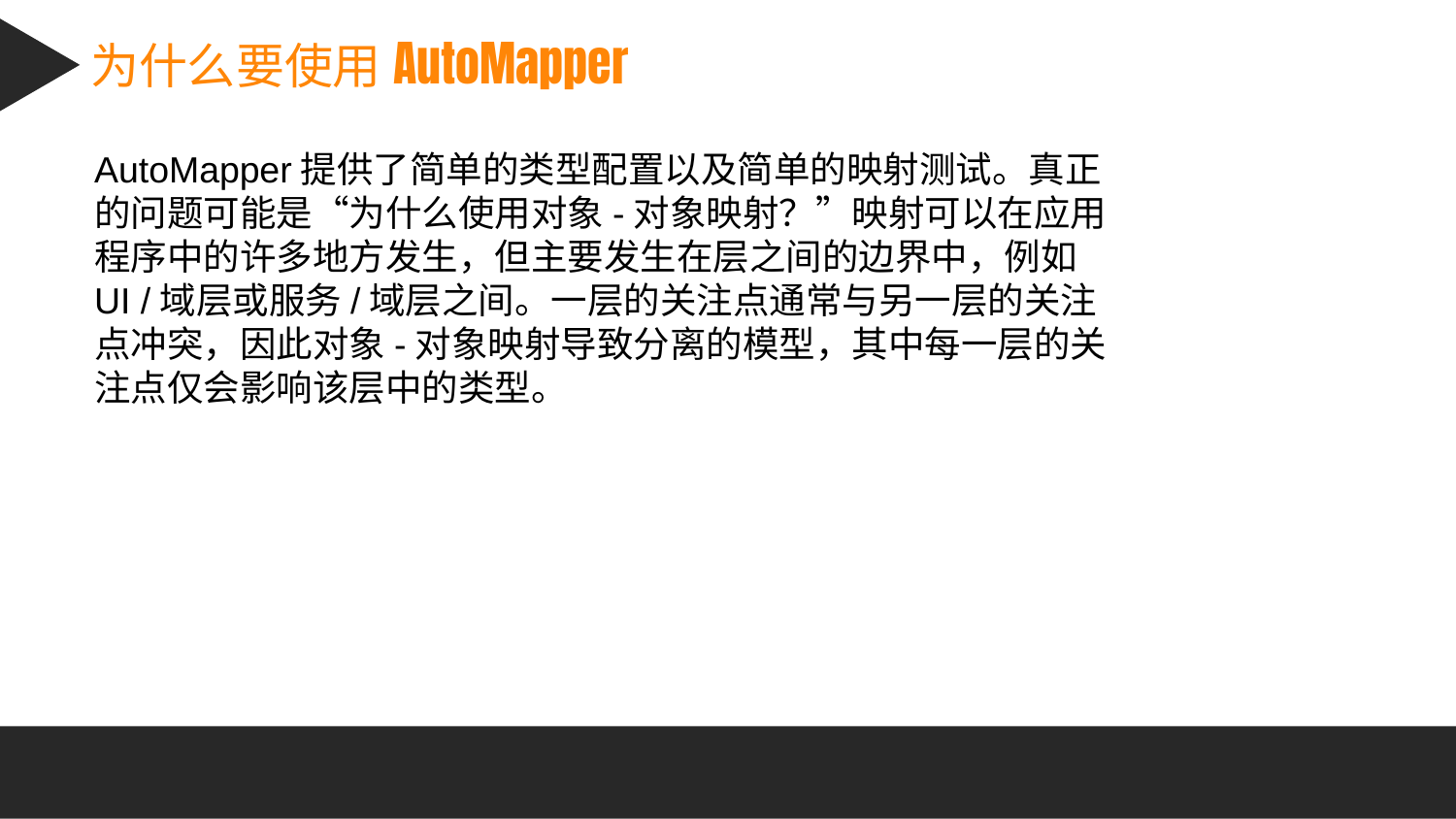

为什么要使用AutoMapper
AutoMapper提供了简单的类型配置以及简单的映射测试。真正的问题可能是“为什么使用对象-对象映射？”映射可以在应用程序中的许多地方发生，但主要发生在层之间的边界中，例如UI /域层或服务/域层之间。一层的关注点通常与另一层的关注点冲突，因此对象-对象映射导致分离的模型，其中每一层的关注点仅会影响该层中的类型。